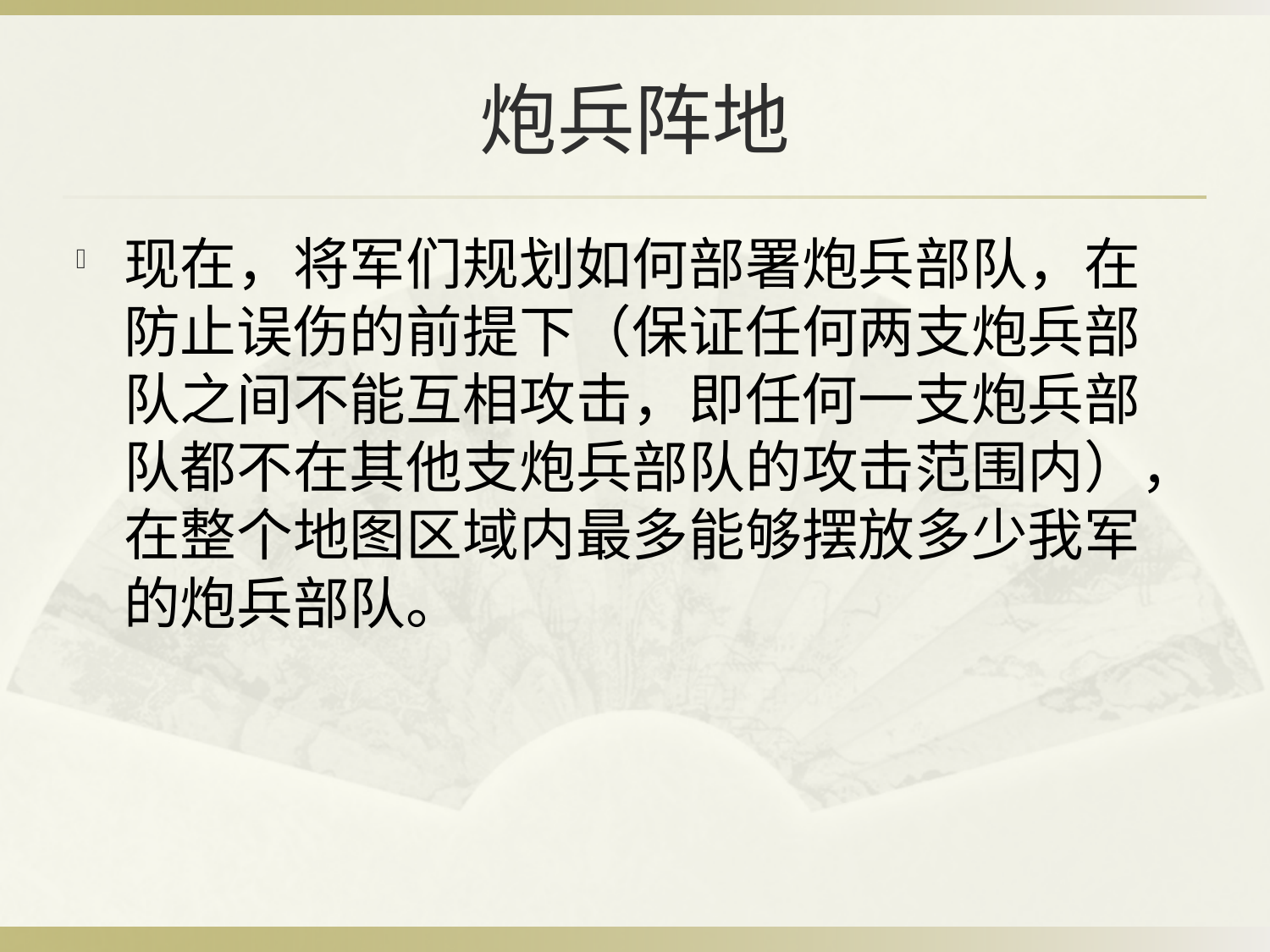

# 炮兵阵地
现在，将军们规划如何部署炮兵部队，在防止误伤的前提下（保证任何两支炮兵部队之间不能互相攻击，即任何一支炮兵部队都不在其他支炮兵部队的攻击范围内），在整个地图区域内最多能够摆放多少我军的炮兵部队。